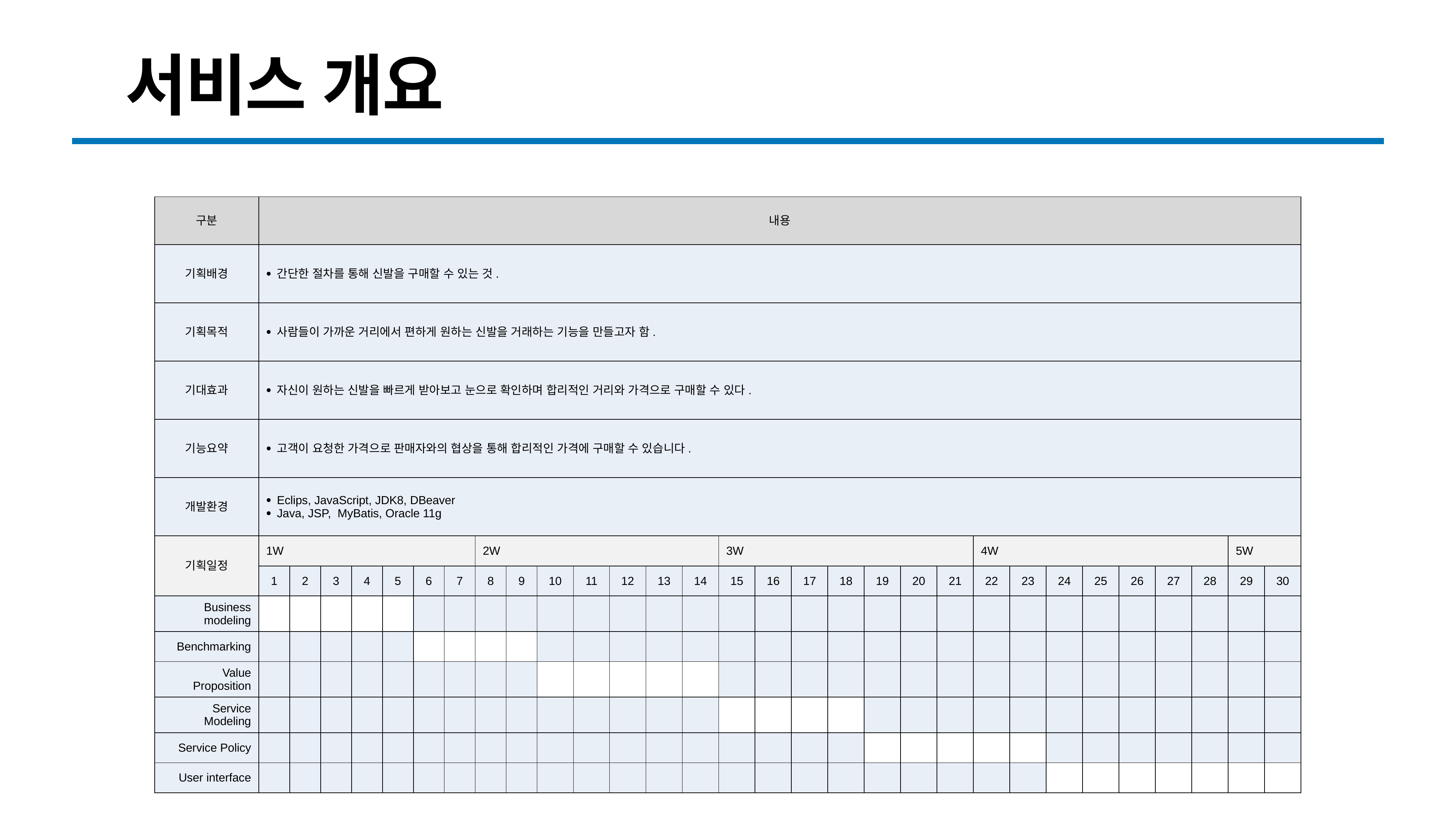

# 서비스 개요

| 구분 | 내용 |  |  |  |  |  |  |  |  |  |  |  |  |  |  |  |  |  |  |  |  |  |  |  |  |  |  |  |  |  |
| --- | --- | --- | --- | --- | --- | --- | --- | --- | --- | --- | --- | --- | --- | --- | --- | --- | --- | --- | --- | --- | --- | --- | --- | --- | --- | --- | --- | --- | --- | --- |
| 기획배경 | 간단한 절차를 통해 신발을 구매할 수 있는 것. |  |  |  |  |  |  |  |  |  |  |  |  |  |  |  |  |  |  |  |  |  |  |  |  |  |  |  |  |  |
| 기획목적 | 사람들이 가까운 거리에서 편하게 원하는 신발을 거래하는 기능을 만들고자 함. |  |  |  |  |  |  |  |  |  |  |  |  |  |  |  |  |  |  |  |  |  |  |  |  |  |  |  |  |  |
| 기대효과 | 자신이 원하는 신발을 빠르게 받아보고 눈으로 확인하며 합리적인 거리와 가격으로 구매할 수 있다. |  |  |  |  |  |  |  |  |  |  |  |  |  |  |  |  |  |  |  |  |  |  |  |  |  |  |  |  |  |
| 기능요약 | 고객이 요청한 가격으로 판매자와의 협상을 통해 합리적인 가격에 구매할 수 있습니다. |  |  |  |  |  |  |  |  |  |  |  |  |  |  |  |  |  |  |  |  |  |  |  |  |  |  |  |  |  |
| 개발환경 | Eclips, JavaScript, JDK8, DBeaver Java, JSP, MyBatis, Oracle 11g |  |  |  |  |  |  |  |  |  |  |  |  |  |  |  |  |  |  |  |  |  |  |  |  |  |  |  |  |  |
| 기획일정 | 1W |  |  |  |  |  |  | 2W |  |  |  |  |  |  | 3W |  |  |  |  |  |  | 4W |  |  |  |  |  |  | 5W |  |
|  | 1 | 2 | 3 | 4 | 5 | 6 | 7 | 8 | 9 | 10 | 11 | 12 | 13 | 14 | 15 | 16 | 17 | 18 | 19 | 20 | 21 | 22 | 23 | 24 | 25 | 26 | 27 | 28 | 29 | 30 |
| Business modeling |  |  |  |  |  |  |  |  |  |  |  |  |  |  |  |  |  |  |  |  |  |  |  |  |  |  |  |  |  |  |
| Benchmarking |  |  |  |  |  |  |  |  |  |  |  |  |  |  |  |  |  |  |  |  |  |  |  |  |  |  |  |  |  |  |
| Value Proposition |  |  |  |  |  |  |  |  |  |  |  |  |  |  |  |  |  |  |  |  |  |  |  |  |  |  |  |  |  |  |
| Service Modeling |  |  |  |  |  |  |  |  |  |  |  |  |  |  |  |  |  |  |  |  |  |  |  |  |  |  |  |  |  |  |
| Service Policy |  |  |  |  |  |  |  |  |  |  |  |  |  |  |  |  |  |  |  |  |  |  |  |  |  |  |  |  |  |  |
| User interface |  |  |  |  |  |  |  |  |  |  |  |  |  |  |  |  |  |  |  |  |  |  |  |  |  |  |  |  |  |  |